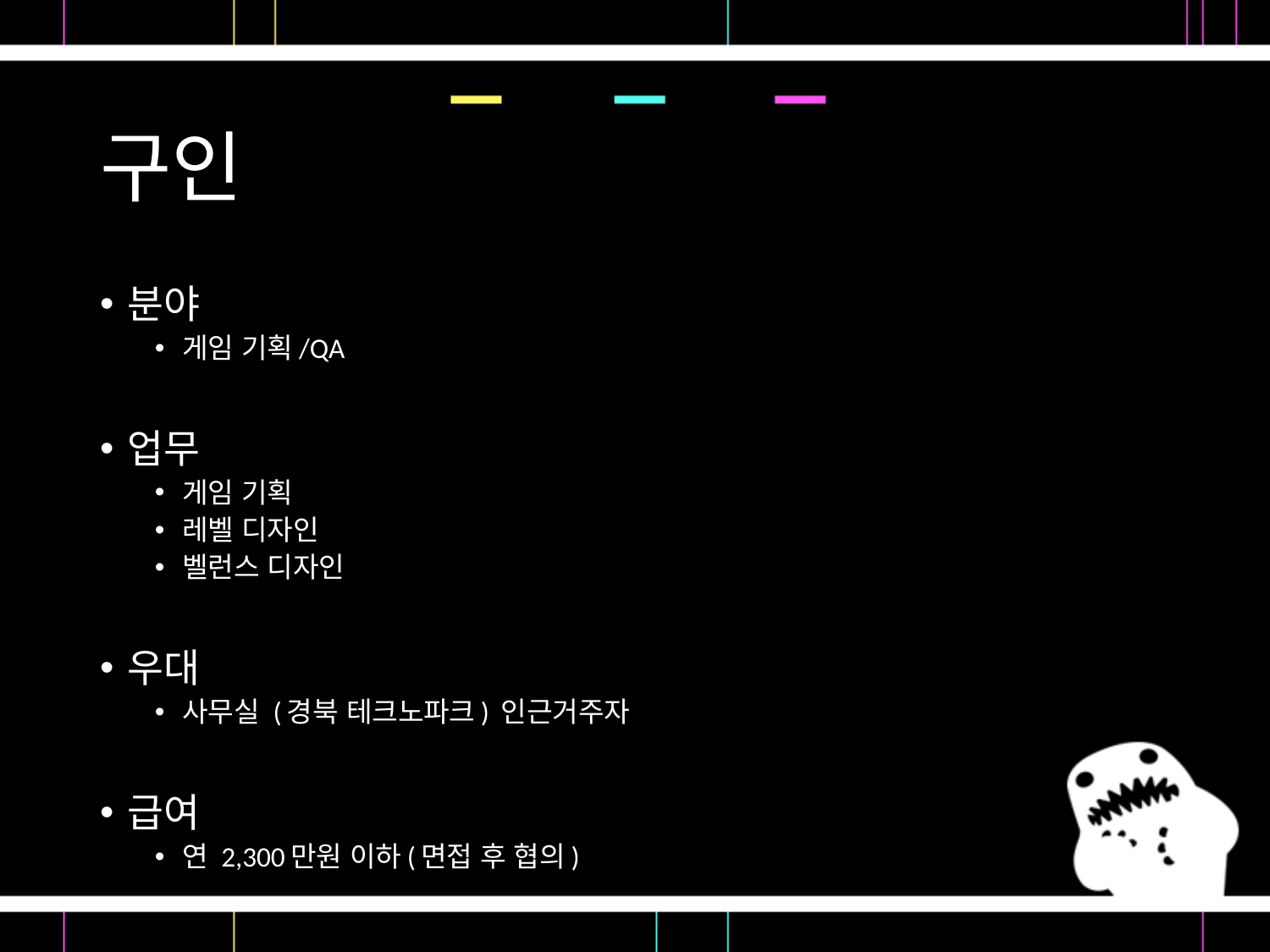

# 구인
분야
게임 기획/QA

업무
게임 기획
레벨 디자인
벨런스 디자인

우대
사무실 (경북 테크노파크) 인근거주자

급여
연 2,300만원 이하(면접 후 협의)